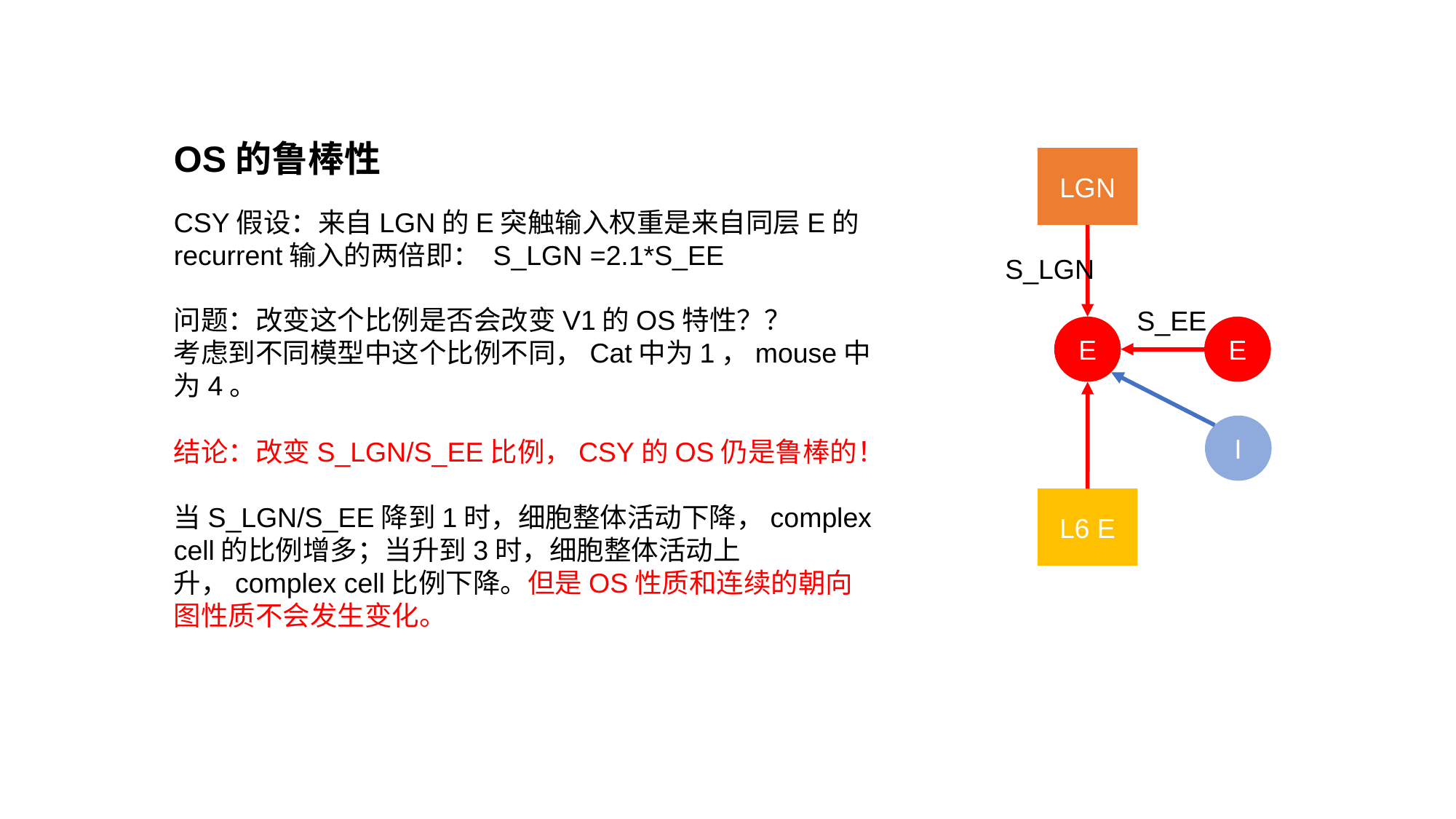

OS的鲁棒性
LGN
CSY假设：来自LGN的E突触输入权重是来自同层E的recurrent输入的两倍即： S_LGN =2.1*S_EE
S_LGN
问题：改变这个比例是否会改变V1的OS特性？？
考虑到不同模型中这个比例不同，Cat中为1，mouse中为4。
S_EE
E
E
I
结论：改变S_LGN/S_EE比例，CSY的OS仍是鲁棒的！

当S_LGN/S_EE降到1时，细胞整体活动下降，complex cell的比例增多；当升到3时，细胞整体活动上升，complex cell比例下降。但是OS性质和连续的朝向图性质不会发生变化。
L6 E